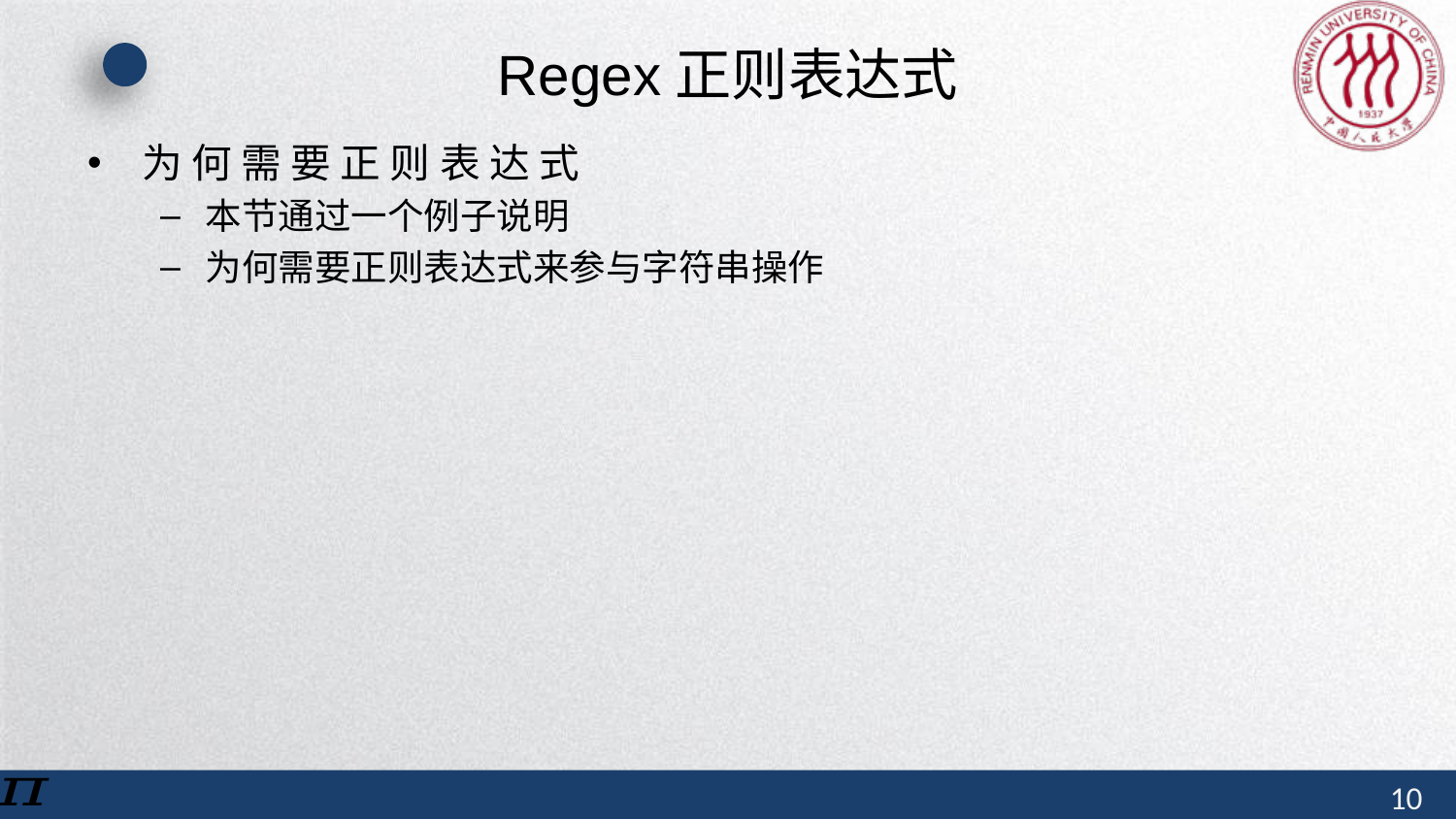

# Regex正则表达式
为何需要正则表达式
本节通过一个例子说明
为何需要正则表达式来参与字符串操作